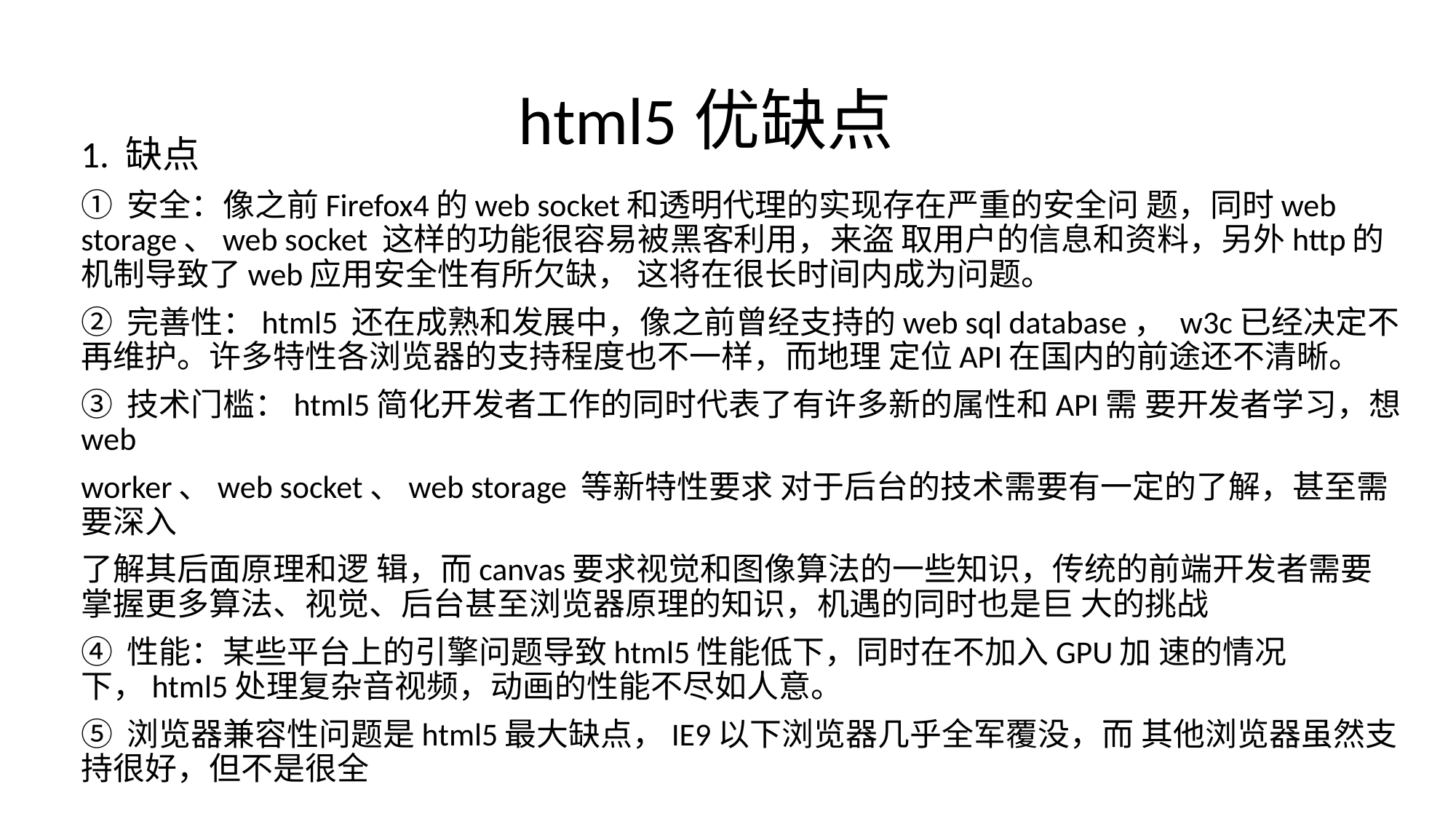

# html5优缺点
1. 缺点
① 安全：像之前Firefox4的web socket和透明代理的实现存在严重的安全问 题，同时web storage、web socket 这样的功能很容易被黑客利用，来盗 取用户的信息和资料，另外http的机制导致了web应用安全性有所欠缺， 这将在很长时间内成为问题。
② 完善性：html5 还在成熟和发展中，像之前曾经支持的web sql database， w3c已经决定不再维护。许多特性各浏览器的支持程度也不一样，而地理 定位API在国内的前途还不清晰。
③ 技术门槛：html5简化开发者工作的同时代表了有许多新的属性和API需 要开发者学习，想web
worker、web socket、web storage 等新特性要求 对于后台的技术需要有一定的了解，甚至需要深入
了解其后面原理和逻 辑，而canvas要求视觉和图像算法的一些知识，传统的前端开发者需要 掌握更多算法、视觉、后台甚至浏览器原理的知识，机遇的同时也是巨 大的挑战
④ 性能：某些平台上的引擎问题导致html5性能低下，同时在不加入GPU加 速的情况下，html5处理复杂音视频，动画的性能不尽如人意。
⑤ 浏览器兼容性问题是html5最大缺点，IE9以下浏览器几乎全军覆没，而 其他浏览器虽然支持很好，但不是很全